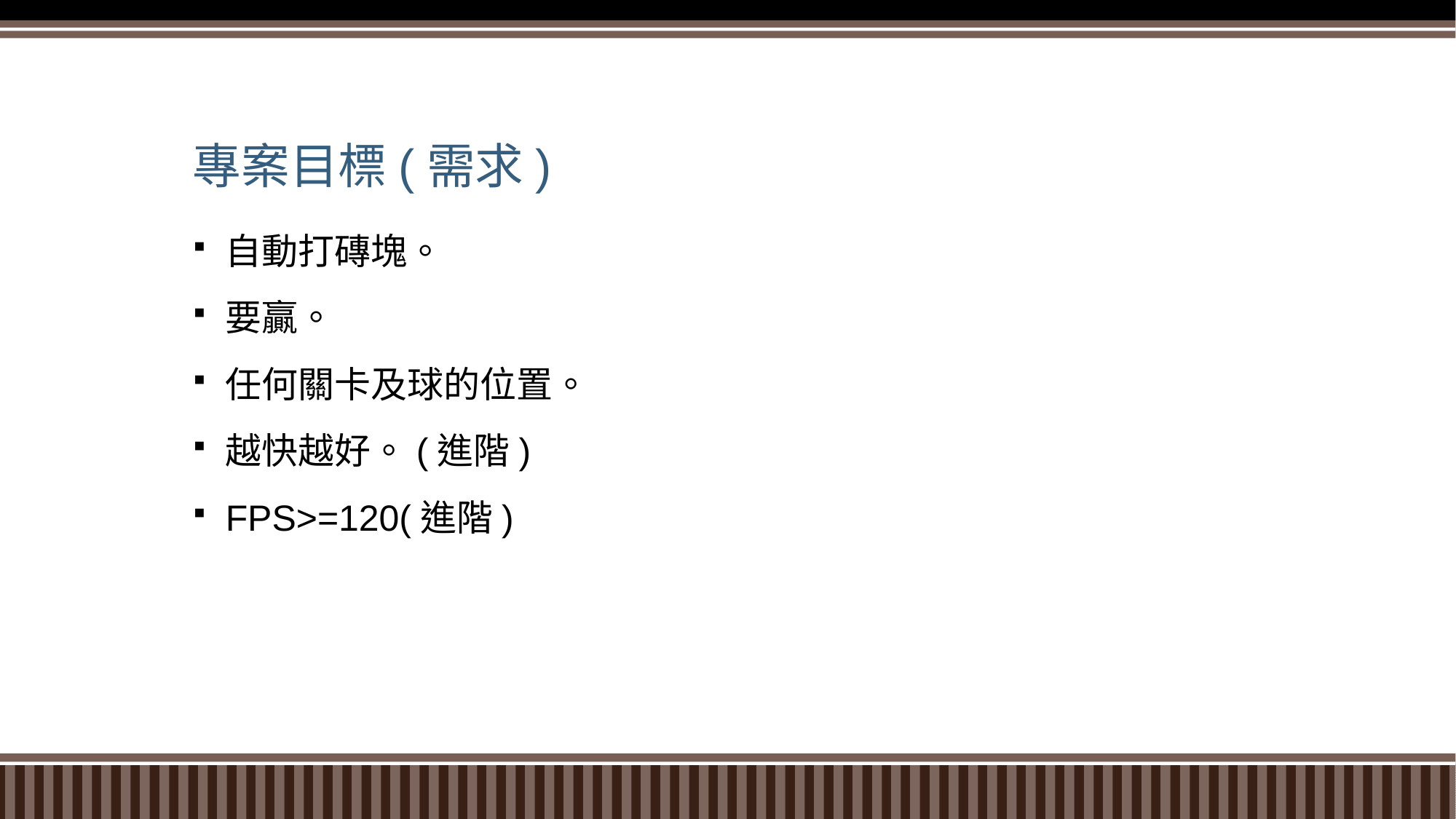

# 專案目標(需求)
自動打磚塊。
要贏。
任何關卡及球的位置。
越快越好。(進階)
FPS>=120(進階)